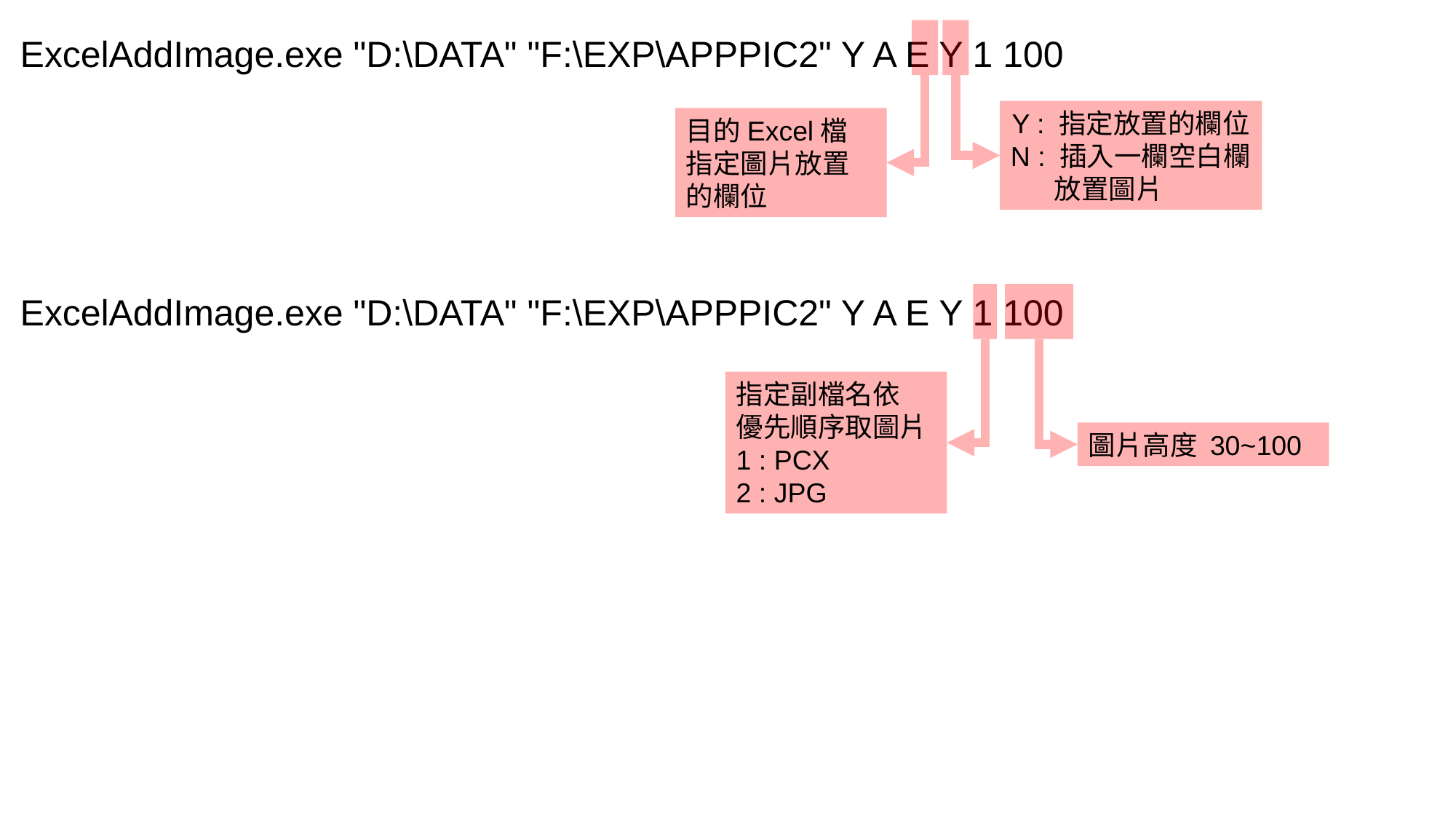

ExcelAddImage.exe "D:\DATA" "F:\EXP\APPPIC2" Y A E Y 1 100
Y : 指定放置的欄位
N : 插入一欄空白欄
      放置圖片
目的Excel檔
指定圖片放置的欄位
ExcelAddImage.exe "D:\DATA" "F:\EXP\APPPIC2" Y A E Y 1 100

指定副檔名依
優先順序取圖片
1 : PCX
2 : JPG
圖片高度 30~100